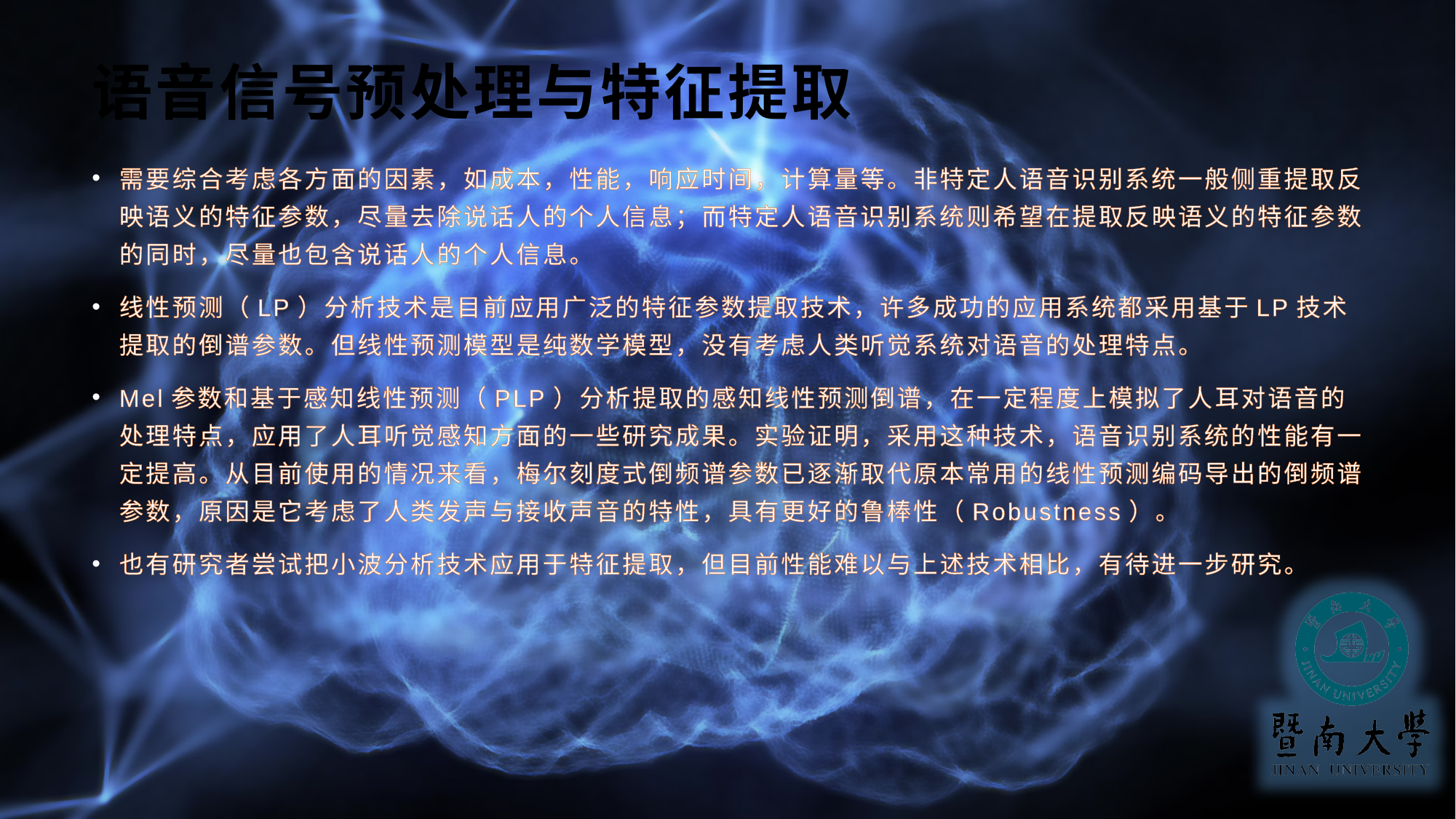

# 语音信号预处理与特征提取
需要综合考虑各方面的因素，如成本，性能，响应时间，计算量等。非特定人语音识别系统一般侧重提取反映语义的特征参数，尽量去除说话人的个人信息；而特定人语音识别系统则希望在提取反映语义的特征参数的同时，尽量也包含说话人的个人信息。
线性预测（LP）分析技术是目前应用广泛的特征参数提取技术，许多成功的应用系统都采用基于LP技术提取的倒谱参数。但线性预测模型是纯数学模型，没有考虑人类听觉系统对语音的处理特点。
Mel参数和基于感知线性预测（PLP）分析提取的感知线性预测倒谱，在一定程度上模拟了人耳对语音的处理特点，应用了人耳听觉感知方面的一些研究成果。实验证明，采用这种技术，语音识别系统的性能有一定提高。从目前使用的情况来看，梅尔刻度式倒频谱参数已逐渐取代原本常用的线性预测编码导出的倒频谱参数，原因是它考虑了人类发声与接收声音的特性，具有更好的鲁棒性（Robustness）。
也有研究者尝试把小波分析技术应用于特征提取，但目前性能难以与上述技术相比，有待进一步研究。